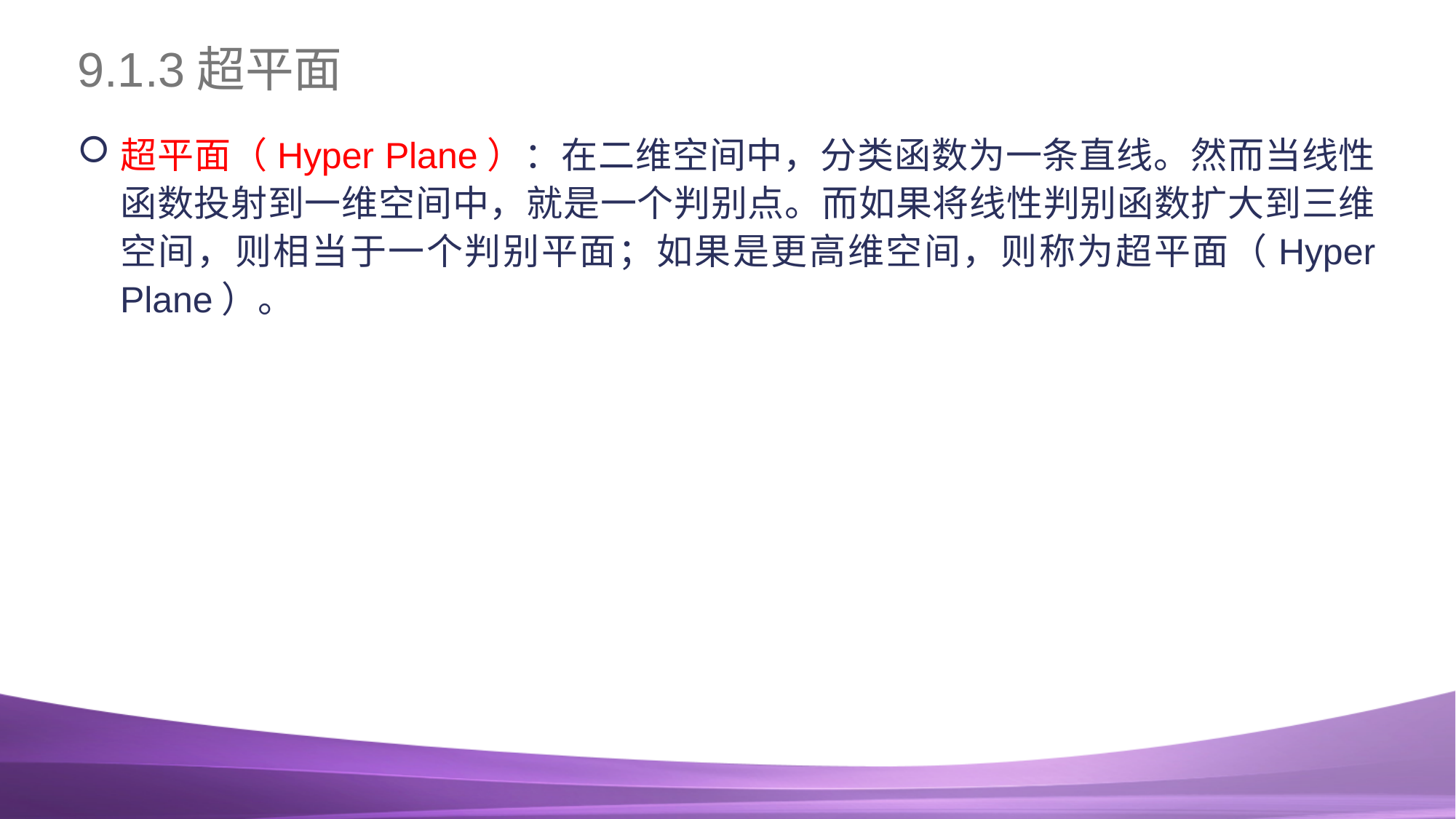

# 9.1.3超平面
超平面（Hyper Plane）：在二维空间中，分类函数为一条直线。然而当线性函数投射到一维空间中，就是一个判别点。而如果将线性判别函数扩大到三维空间，则相当于一个判别平面；如果是更高维空间，则称为超平面（Hyper Plane）。